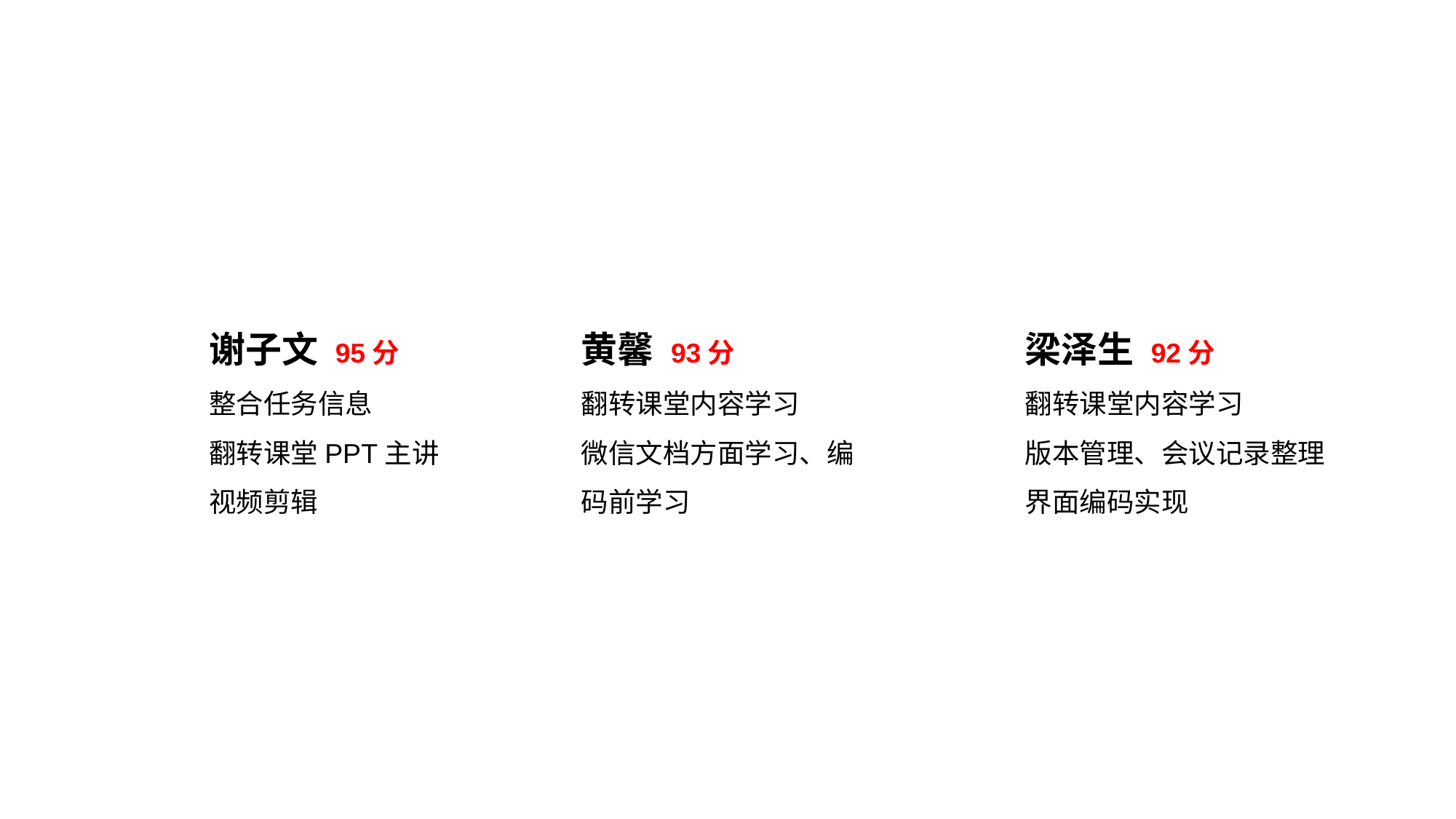

谢子文 95分
整合任务信息
翻转课堂PPT主讲
视频剪辑
黄馨 93分
翻转课堂内容学习
微信文档方面学习、编码前学习

梁泽生 92分
翻转课堂内容学习
版本管理、会议记录整理
界面编码实现